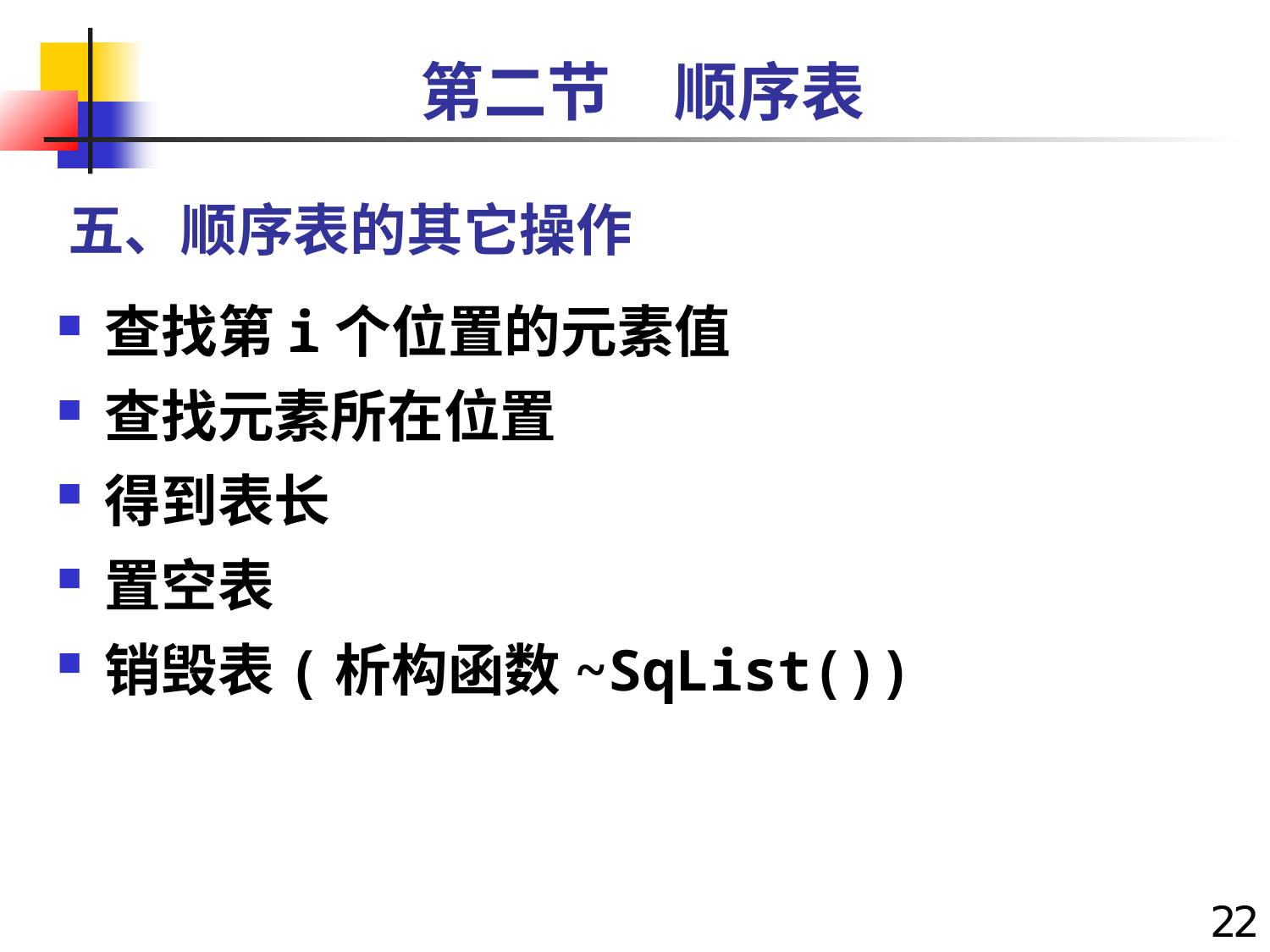

第二节　顺序表
五、顺序表的其它操作
查找第i个位置的元素值
查找元素所在位置
得到表长
置空表
销毁表(析构函数~SqList())
22